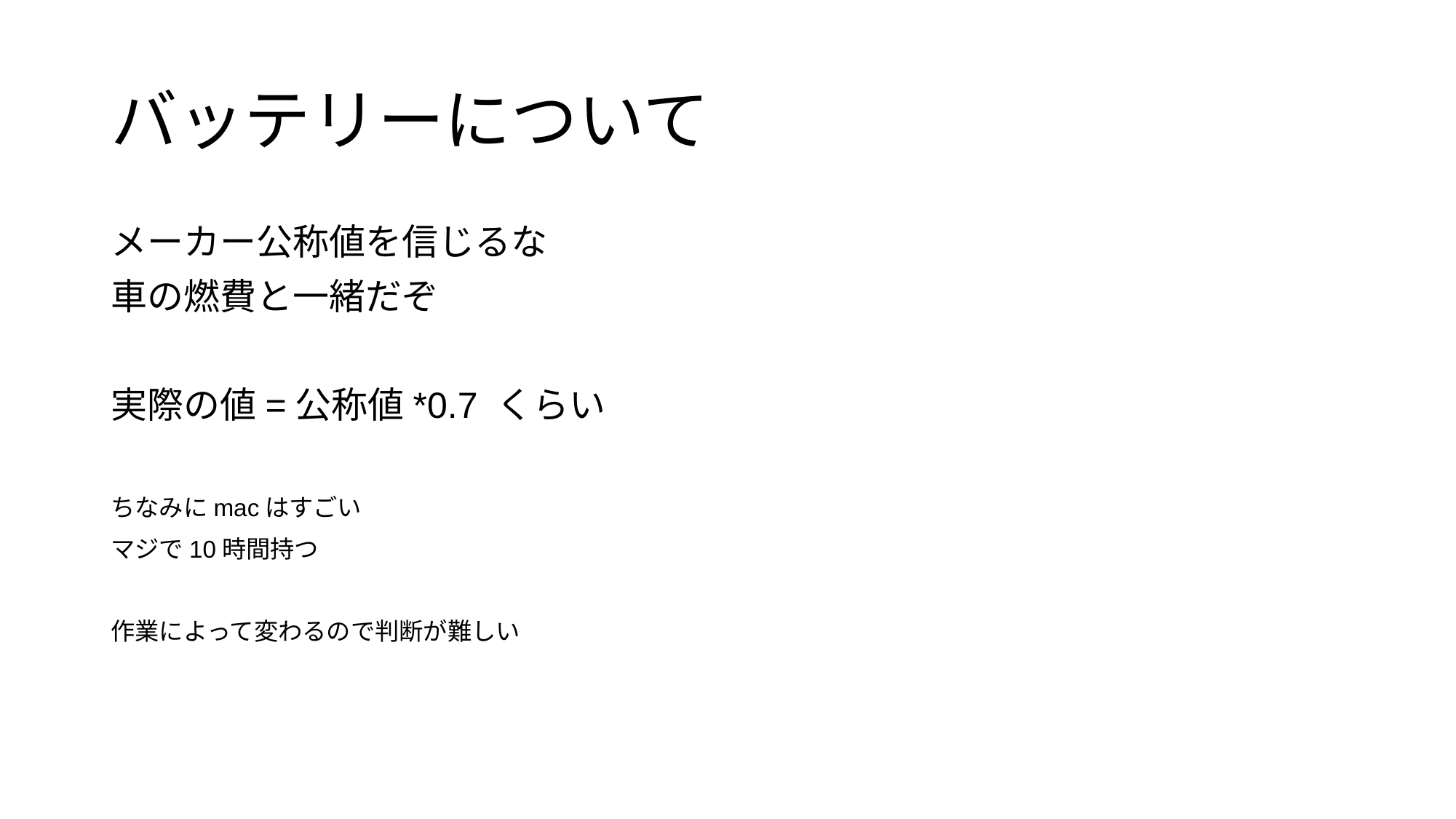

# バッテリーについて
メーカー公称値を信じるな
車の燃費と一緒だぞ

実際の値=公称値*0.7 くらい

ちなみにmacはすごい
マジで10時間持つ

作業によって変わるので判断が難しい